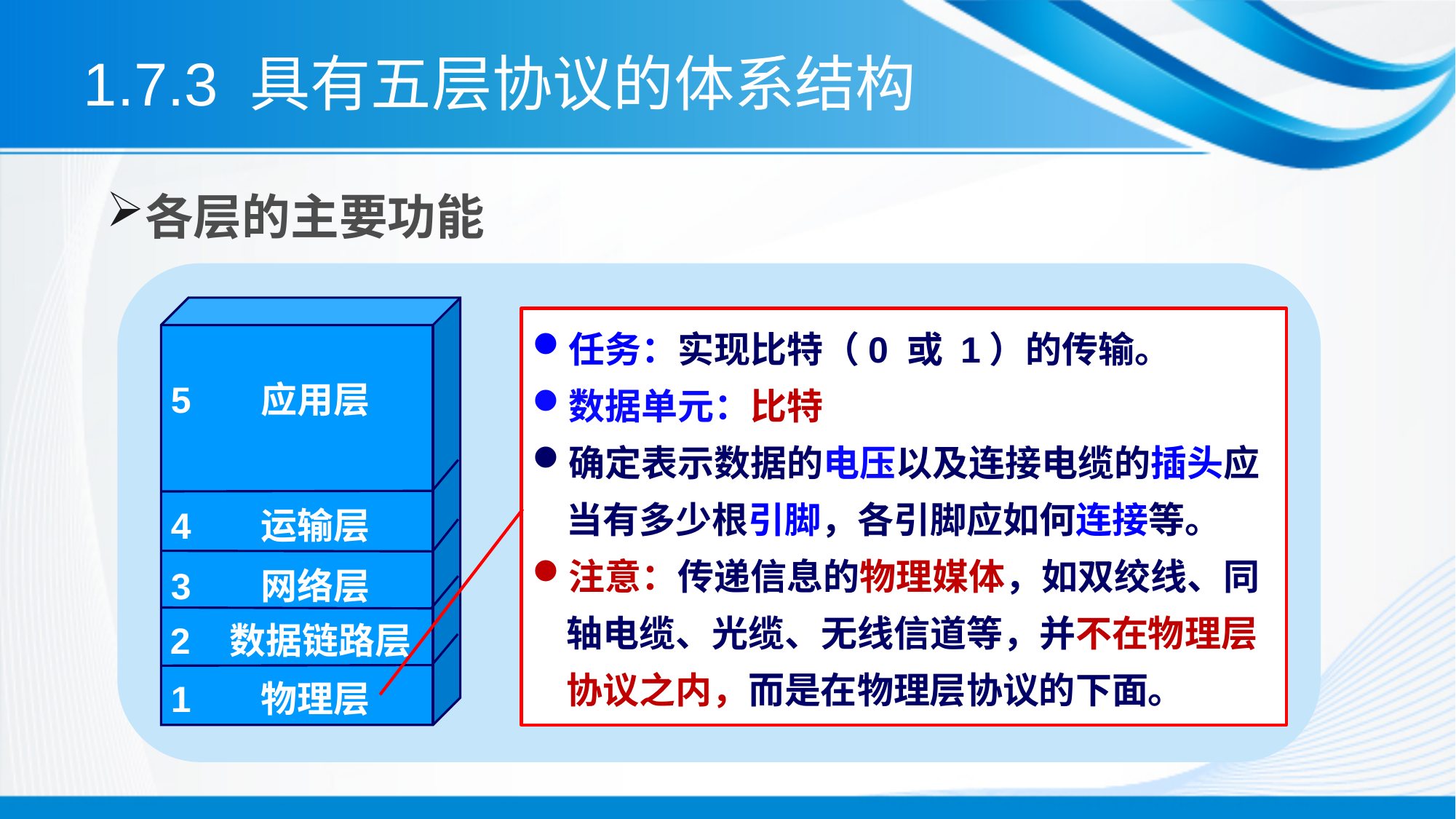

# 1.7.3 具有五层协议的体系结构
各层的主要功能

5      应用层

4      运输层

3      网络层

2   数据链路层

1      物理层
任务：实现比特（0 或 1）的传输。
数据单元：比特
确定表示数据的电压以及连接电缆的插头应当有多少根引脚，各引脚应如何连接等。
注意：传递信息的物理媒体，如双绞线、同轴电缆、光缆、无线信道等，并不在物理层协议之内，而是在物理层协议的下面。